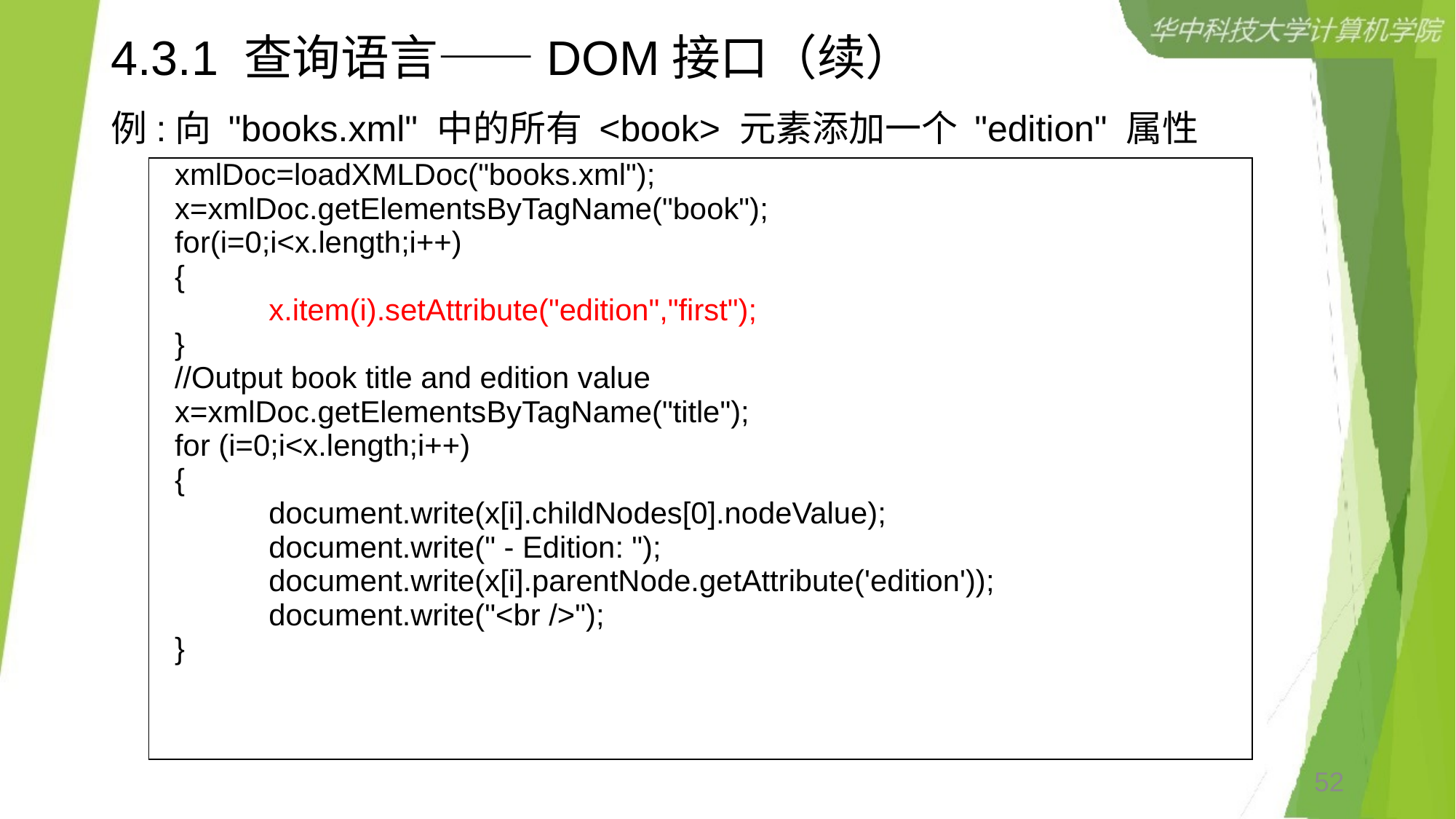

# 4.3.1 查询语言——DOM接口（续）
例:向 "books.xml" 中的所有 <book> 元素添加一个 "edition" 属性
| xmlDoc=loadXMLDoc("books.xml"); x=xmlDoc.getElementsByTagName("book"); for(i=0;i<x.length;i++) { x.item(i).setAttribute("edition","first"); } //Output book title and edition value x=xmlDoc.getElementsByTagName("title"); for (i=0;i<x.length;i++) { document.write(x[i].childNodes[0].nodeValue); document.write(" - Edition: "); document.write(x[i].parentNode.getAttribute('edition')); document.write("<br />"); } |
| --- |
52